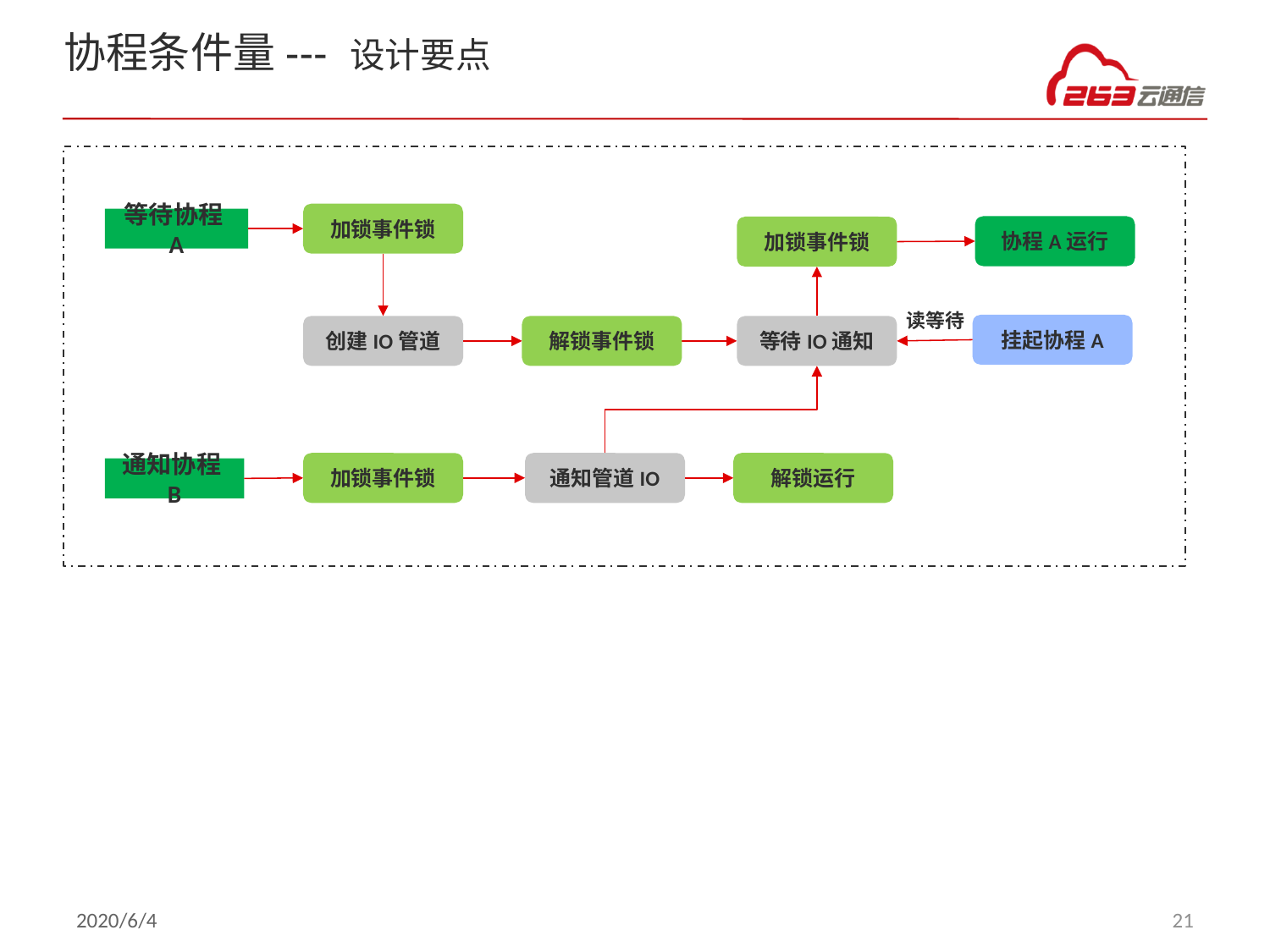

# 协程条件量--- 设计要点

加锁事件锁
等待协程A
协程A运行
加锁事件锁
读等待
挂起协程A
创建IO管道
解锁事件锁
等待IO通知
加锁事件锁
通知管道IO
解锁运行
通知协程B